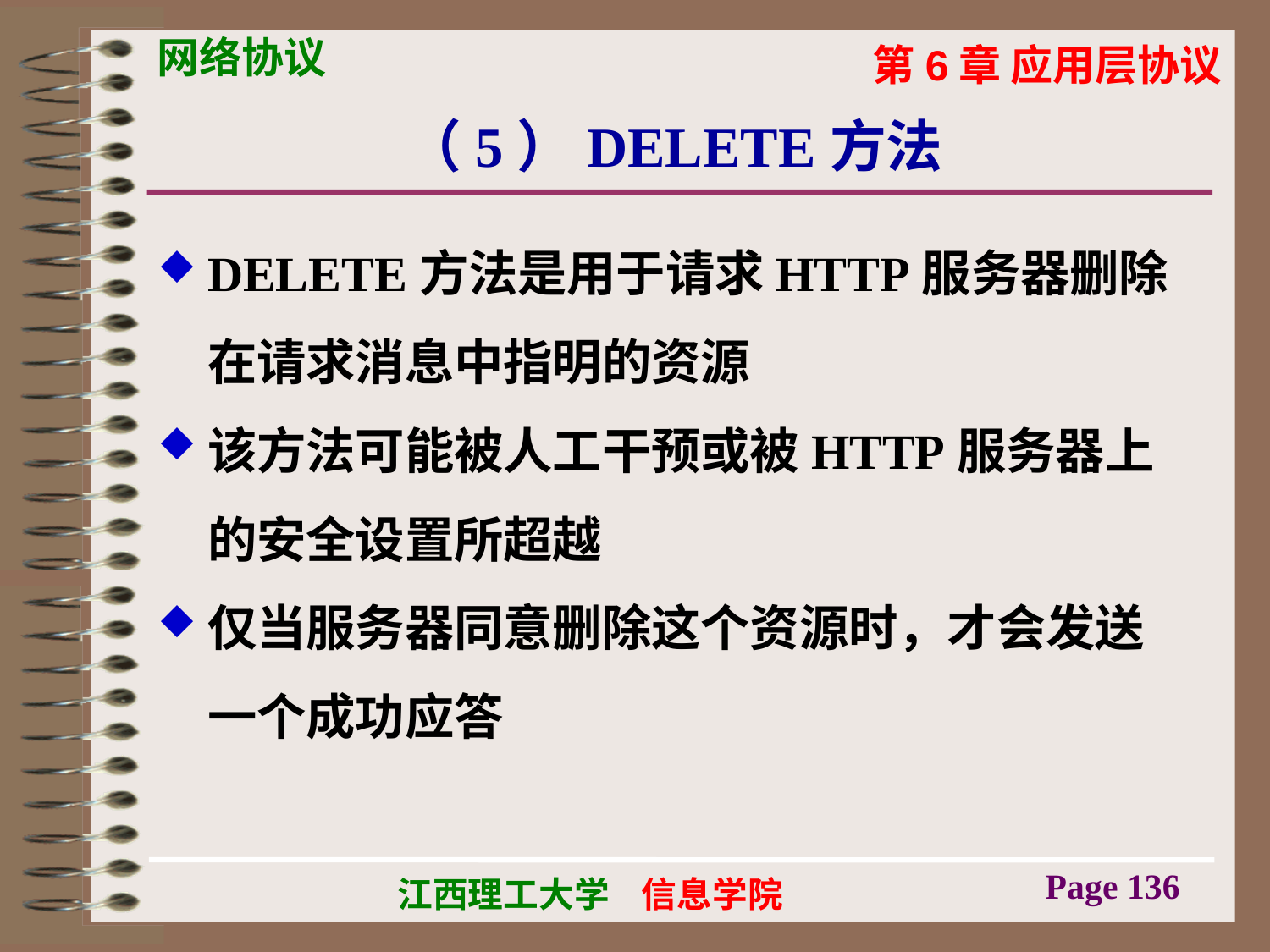

# （5）DELETE方法
DELETE方法是用于请求HTTP服务器删除在请求消息中指明的资源
该方法可能被人工干预或被HTTP服务器上的安全设置所超越
仅当服务器同意删除这个资源时，才会发送一个成功应答
Page 136